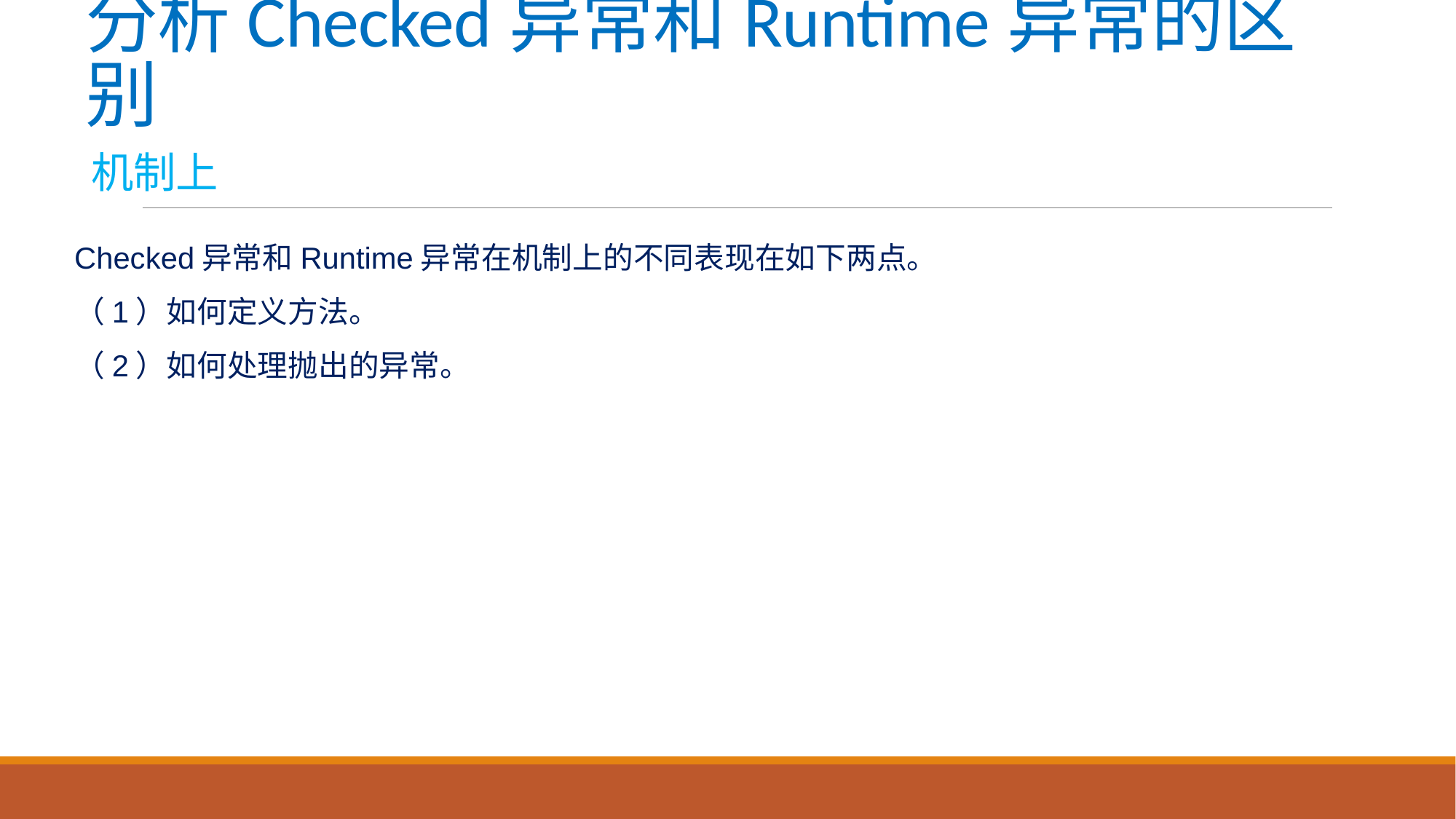

# 分析Checked异常和Runtime异常的区别
机制上
Checked异常和Runtime异常在机制上的不同表现在如下两点。
（1）如何定义方法。
（2）如何处理抛出的异常。